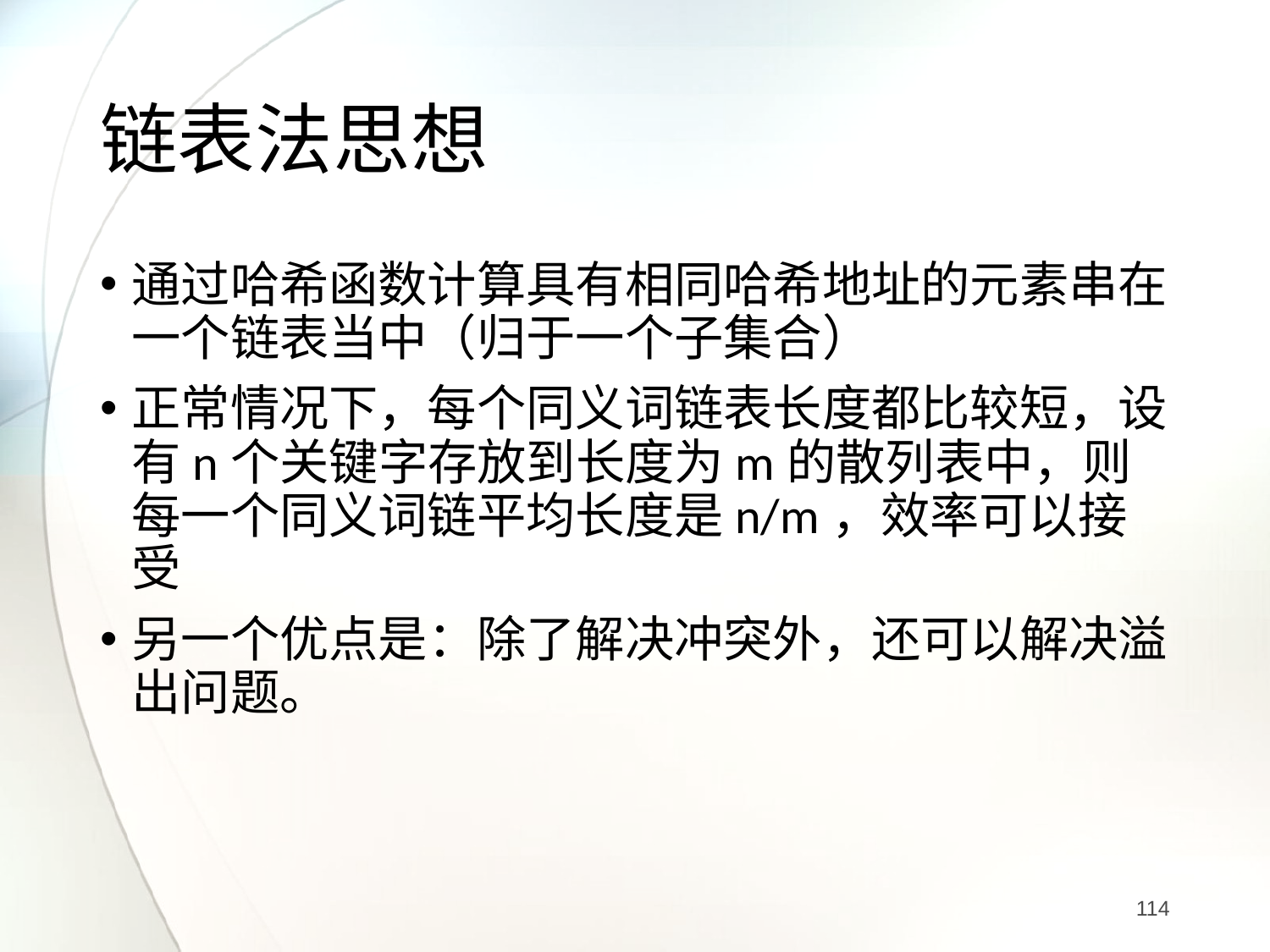

# 链表法思想
通过哈希函数计算具有相同哈希地址的元素串在一个链表当中（归于一个子集合）
正常情况下，每个同义词链表长度都比较短，设有n个关键字存放到长度为m的散列表中，则每一个同义词链平均长度是n/m，效率可以接受
另一个优点是：除了解决冲突外，还可以解决溢出问题。
114